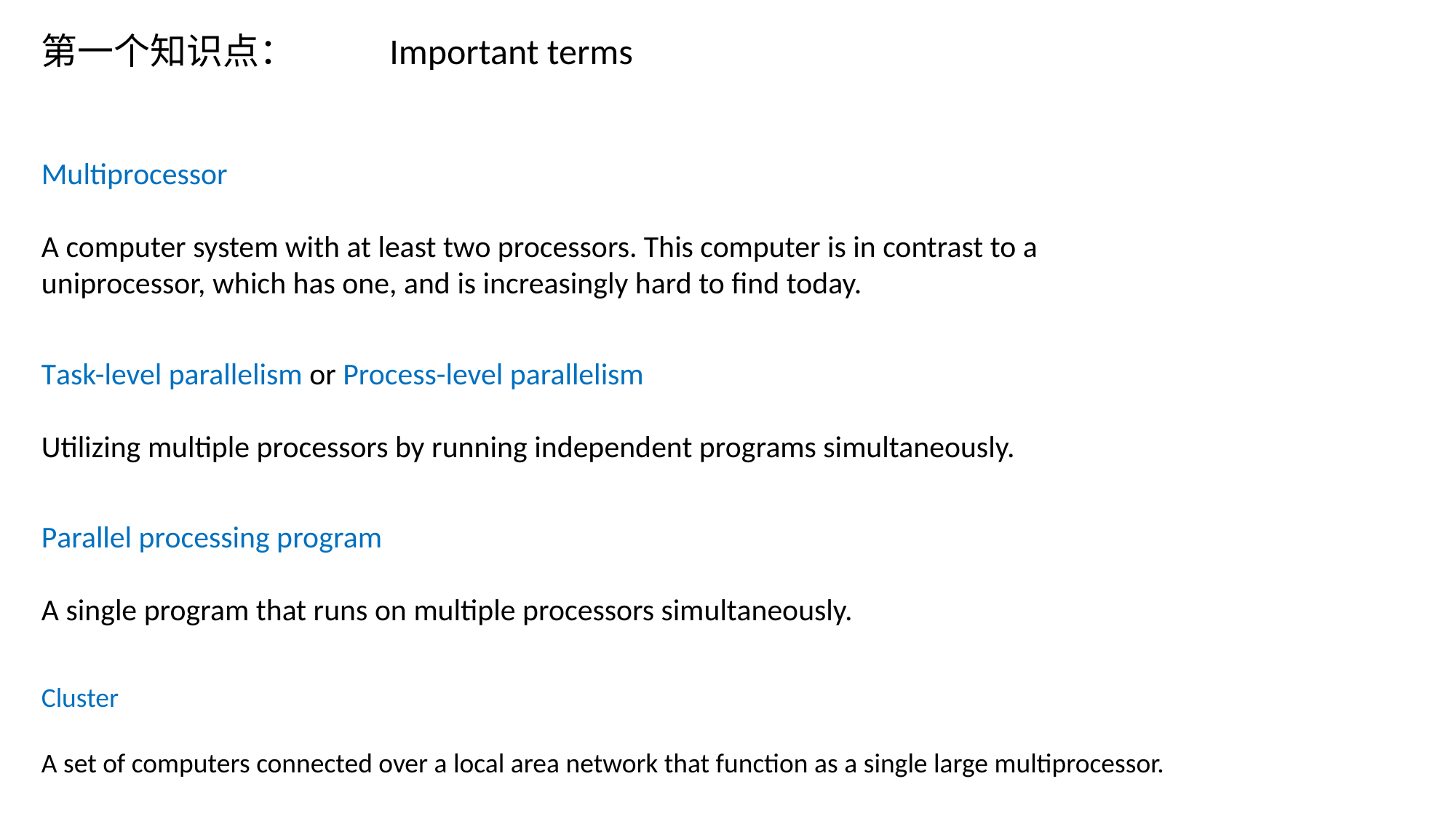

第一个知识点：
Important terms
Multiprocessor

A computer system with at least two processors. This computer is in contrast to a uniprocessor, which has one, and is increasingly hard to find today.
Task-level parallelism or Process-level parallelism

Utilizing multiple processors by running independent programs simultaneously.
Parallel processing program

A single program that runs on multiple processors simultaneously.
Cluster

A set of computers connected over a local area network that function as a single large multiprocessor.